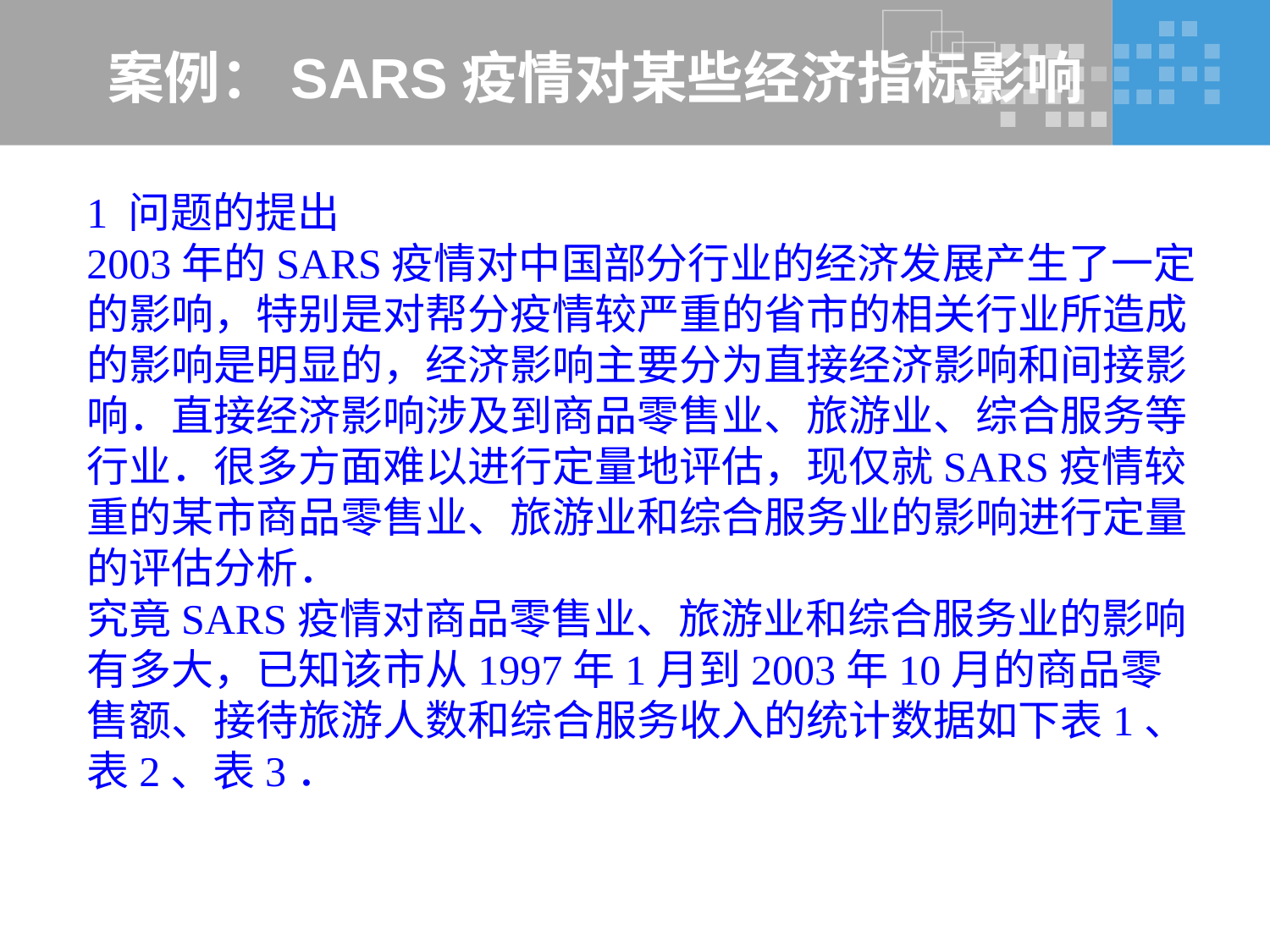

1 问题的提出
2003年的SARS疫情对中国部分行业的经济发展产生了一定的影响，特别是对帮分疫情较严重的省市的相关行业所造成的影响是明显的，经济影响主要分为直接经济影响和间接影响．直接经济影响涉及到商品零售业、旅游业、综合服务等行业．很多方面难以进行定量地评估，现仅就SARS疫情较重的某市商品零售业、旅游业和综合服务业的影响进行定量的评估分析．
究竟SARS疫情对商品零售业、旅游业和综合服务业的影响有多大，已知该市从1997年1月到2003年10月的商品零售额、接待旅游人数和综合服务收入的统计数据如下表1、表2、表3．
# 案例：SARS疫情对某些经济指标影响